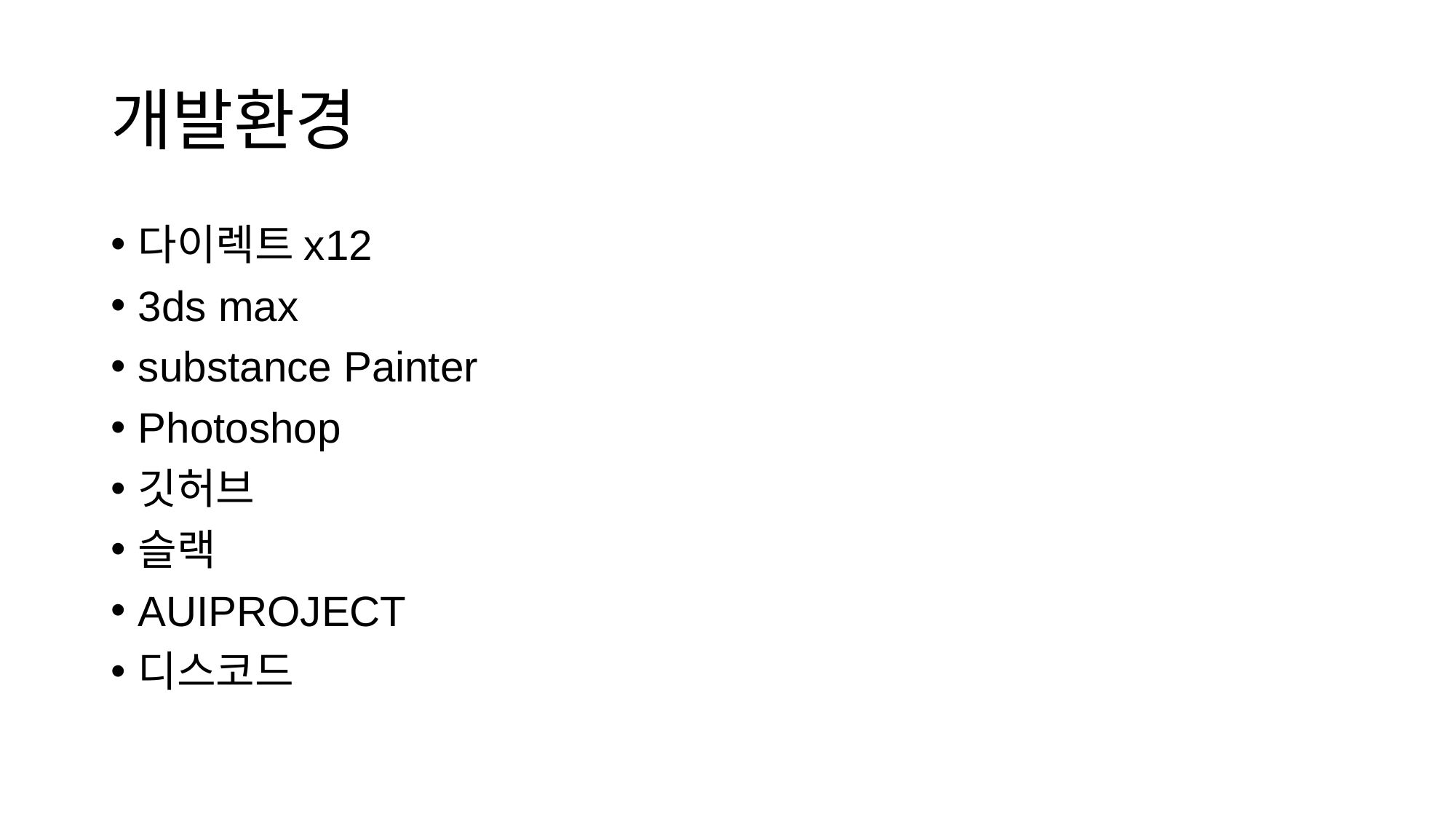

# 개발환경
다이렉트x12
3ds max
substance Painter
Photoshop
깃허브
슬랙
AUIPROJECT
디스코드